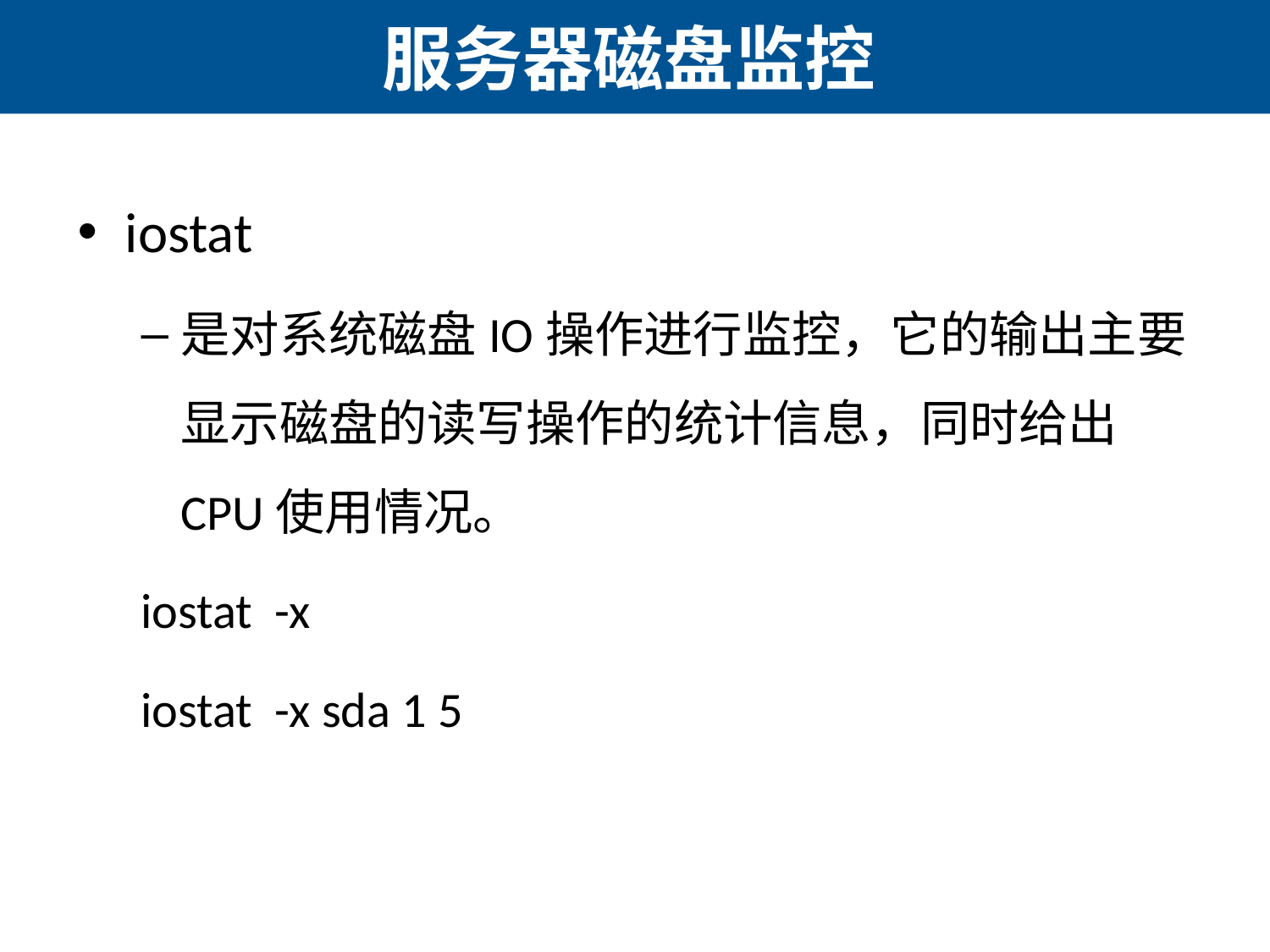

# 服务器磁盘监控
iostat
是对系统磁盘IO操作进行监控，它的输出主要显示磁盘的读写操作的统计信息，同时给出CPU使用情况。
iostat  -x
iostat  -x sda 1 5